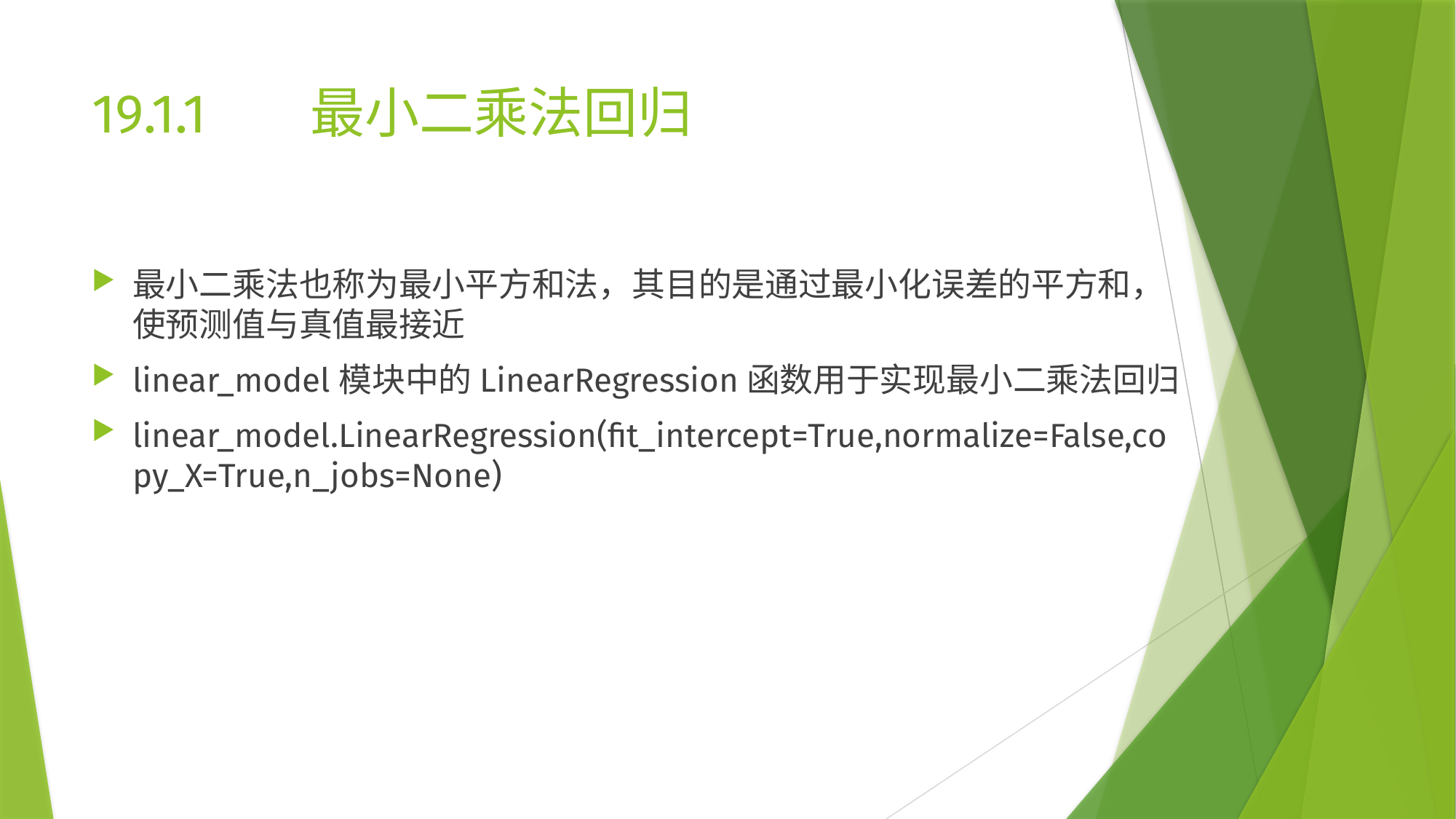

# 19.1.1	最小二乘法回归
最小二乘法也称为最小平方和法，其目的是通过最小化误差的平方和，使预测值与真值最接近
linear_model模块中的LinearRegression函数用于实现最小二乘法回归
linear_model.LinearRegression(fit_intercept=True,normalize=False,copy_X=True,n_jobs=None)